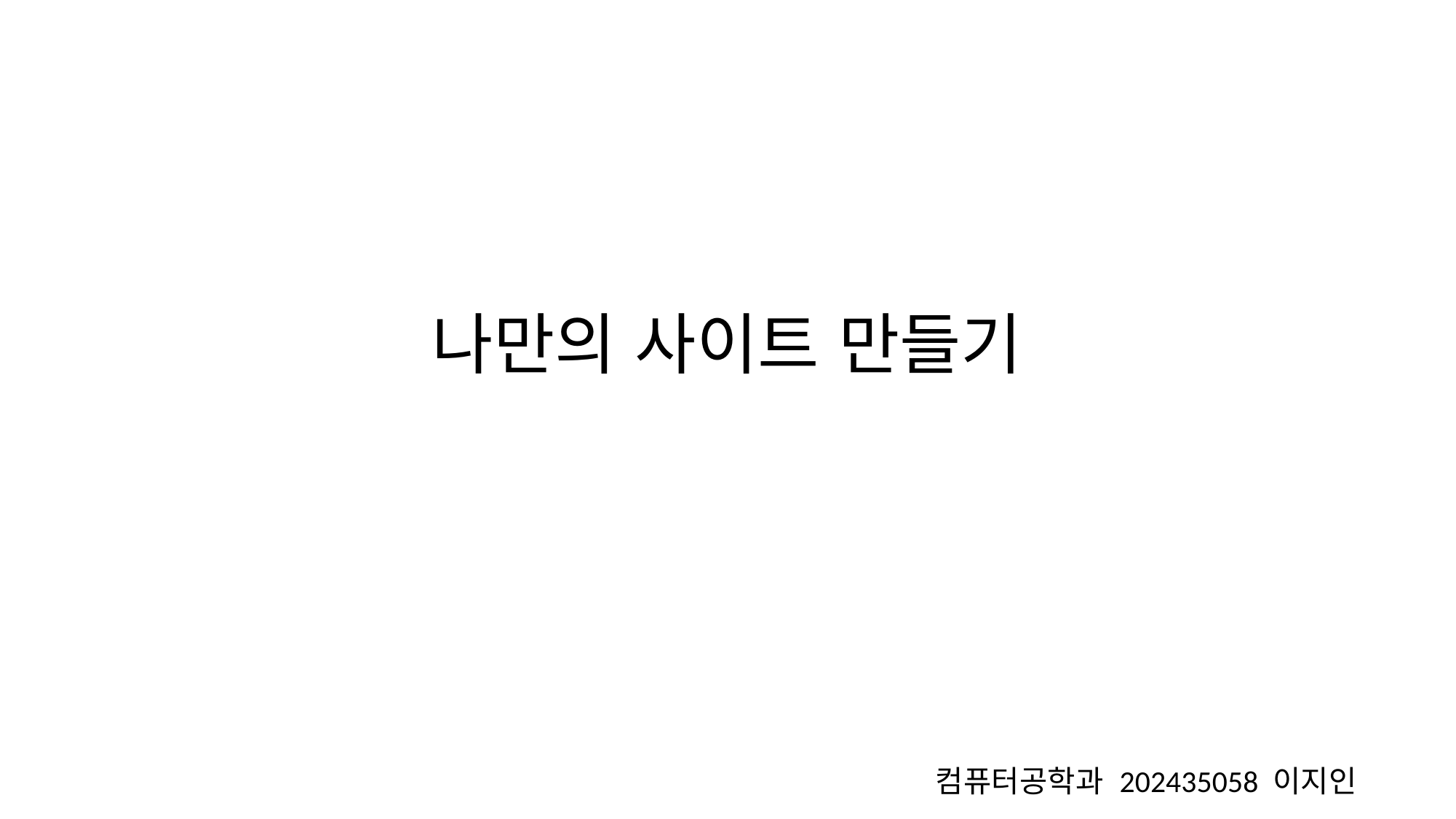

# 나만의 사이트 만들기
컴퓨터공학과 202435058 이지인